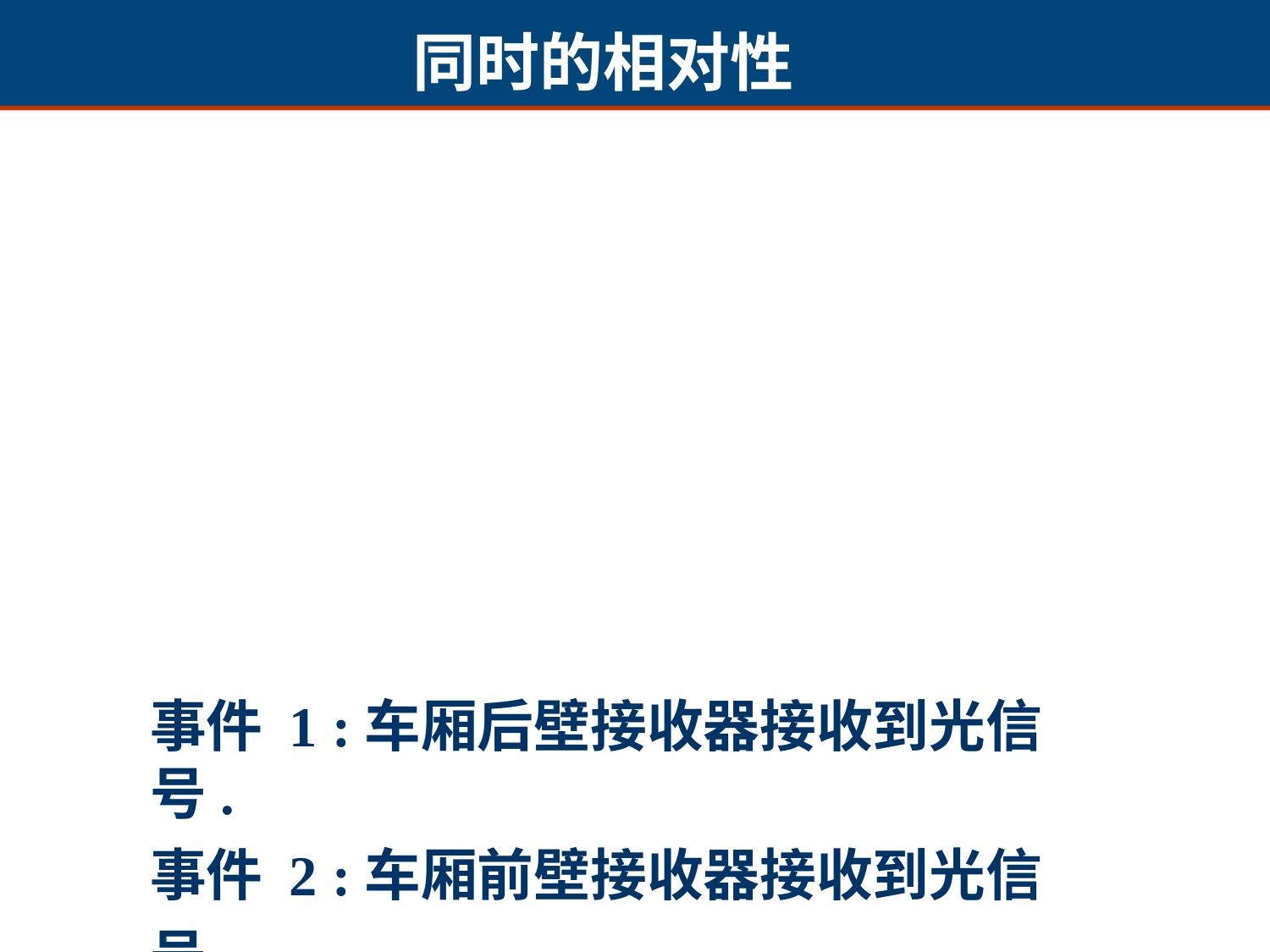

同时的相对性
事件 1 :车厢后壁接收器接收到光信号.
事件 2 :车厢前壁接收器接收到光信号.